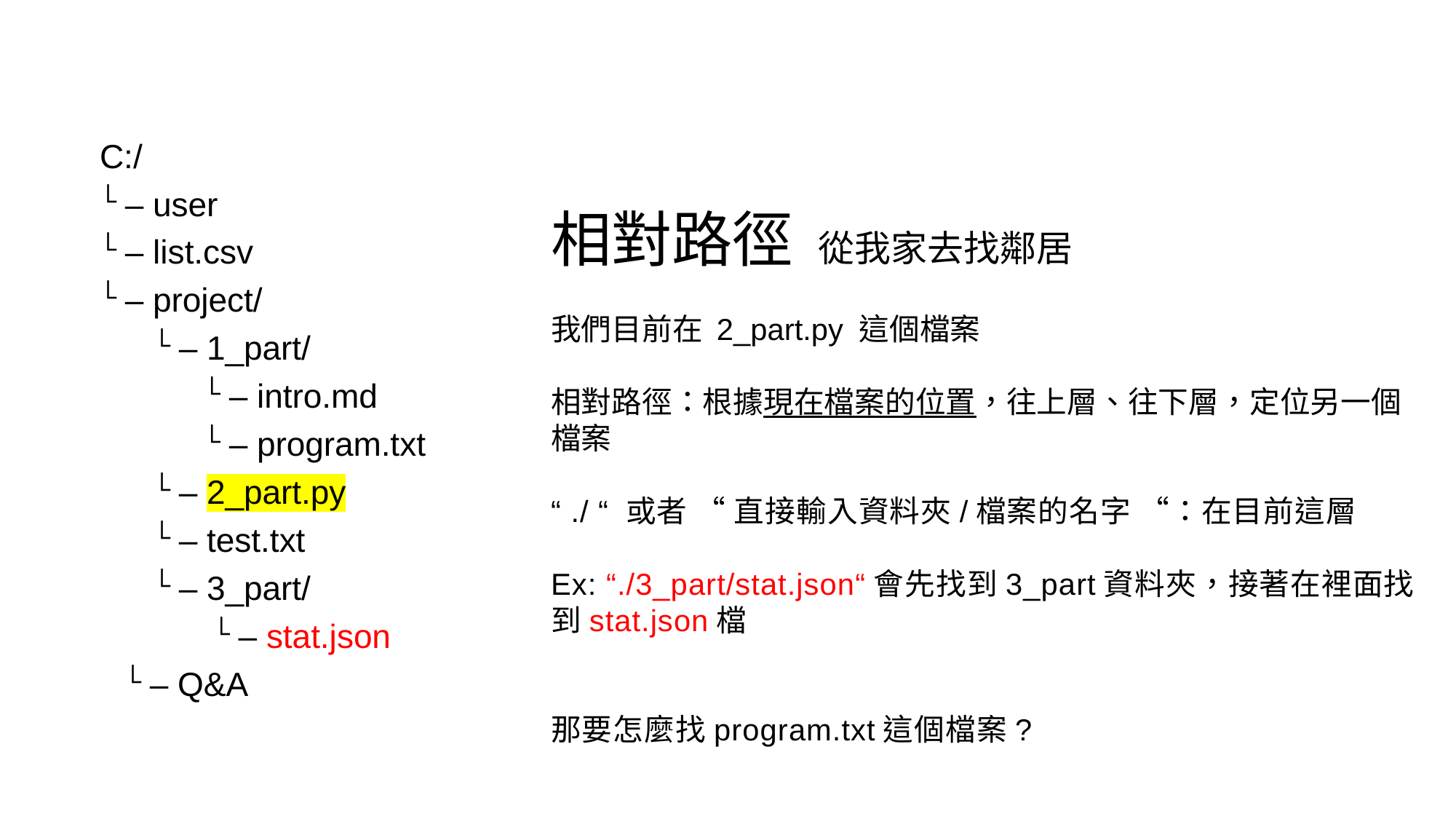

C:/
– user
– list.csv
– project/
– 1_part/
– intro.md
– program.txt
– 2_part.py
– test.txt
– 3_part/
– stat.json
– Q&A
相對路徑	從我家去找鄰居

我們目前在 2_part.py 這個檔案

相對路徑：根據現在檔案的位置，往上層、往下層，定位另一個檔案
“ ./ “ 或者 “ 直接輸入資料夾/檔案的名字 “：在目前這層

Ex: “./3_part/stat.json“會先找到3_part資料夾，接著在裡面找到stat.json檔

那要怎麼找program.txt這個檔案?